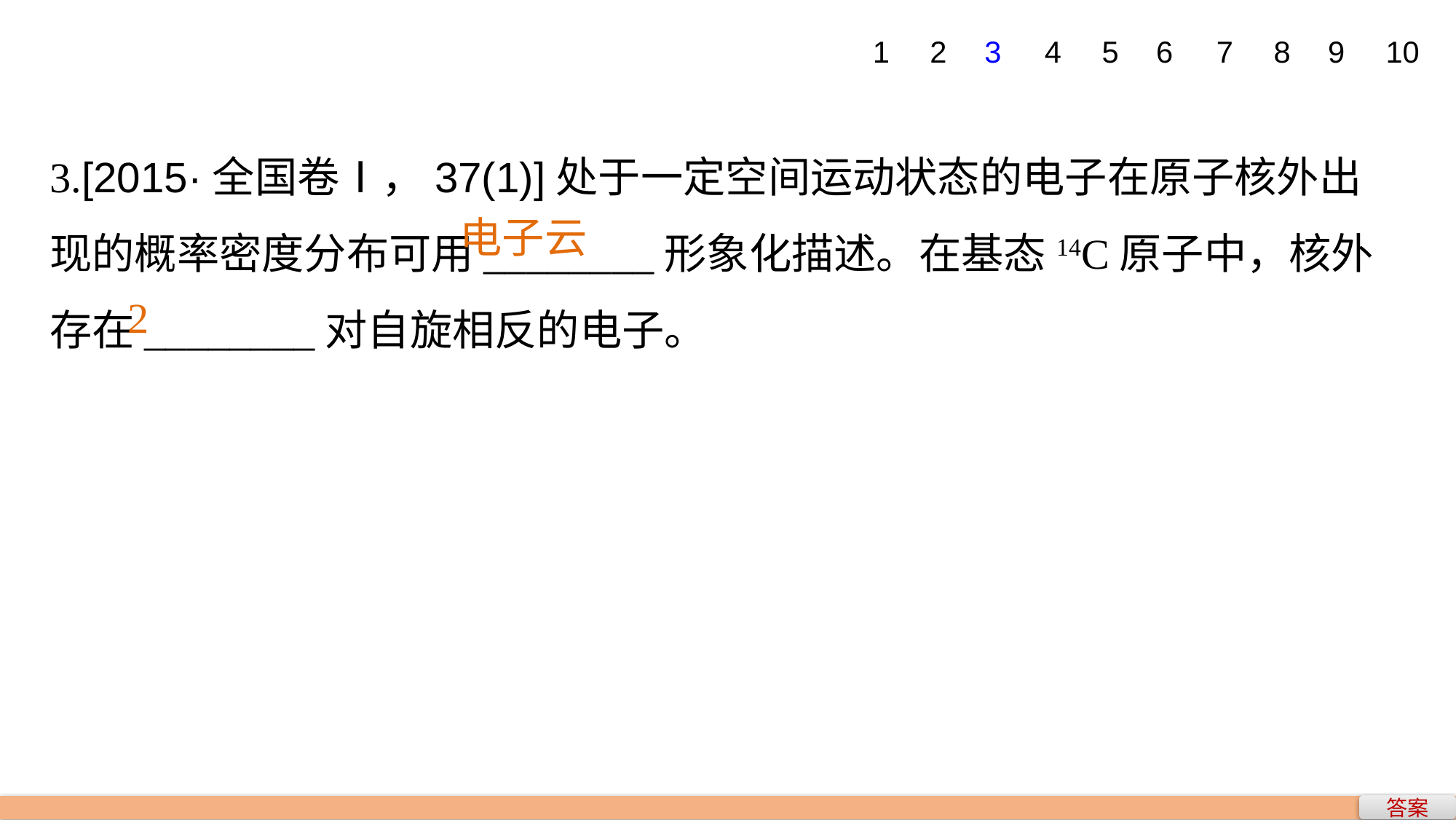

1
2
3
4
5
6
7
8
9
10
3.[2015·全国卷Ⅰ，37(1)]处于一定空间运动状态的电子在原子核外出现的概率密度分布可用________形象化描述。在基态14C原子中，核外存在________对自旋相反的电子。
电子云
2
答案